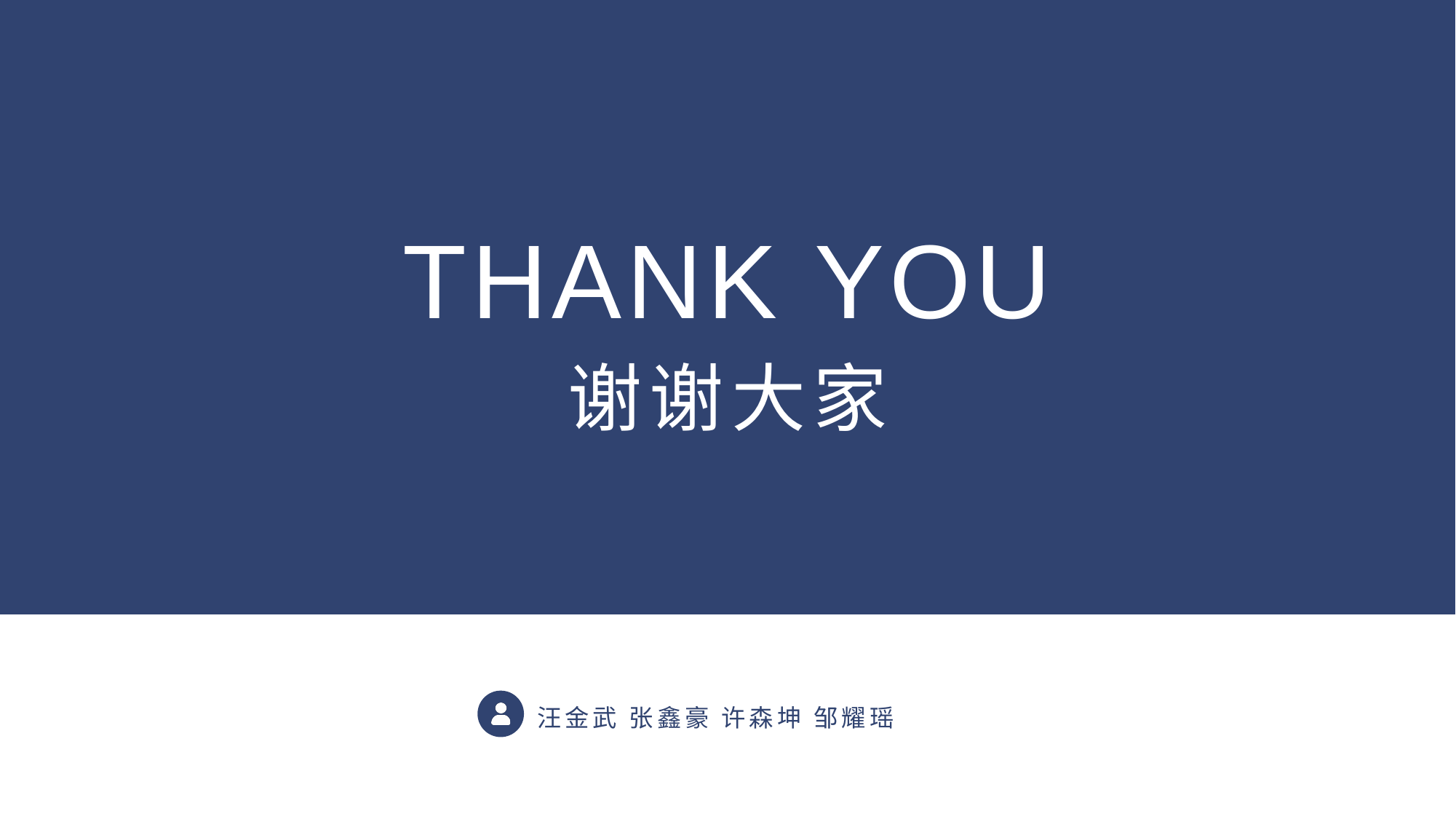

THANK YOU
谢谢大家

汪金武 张鑫豪 许森坤 邹耀瑶